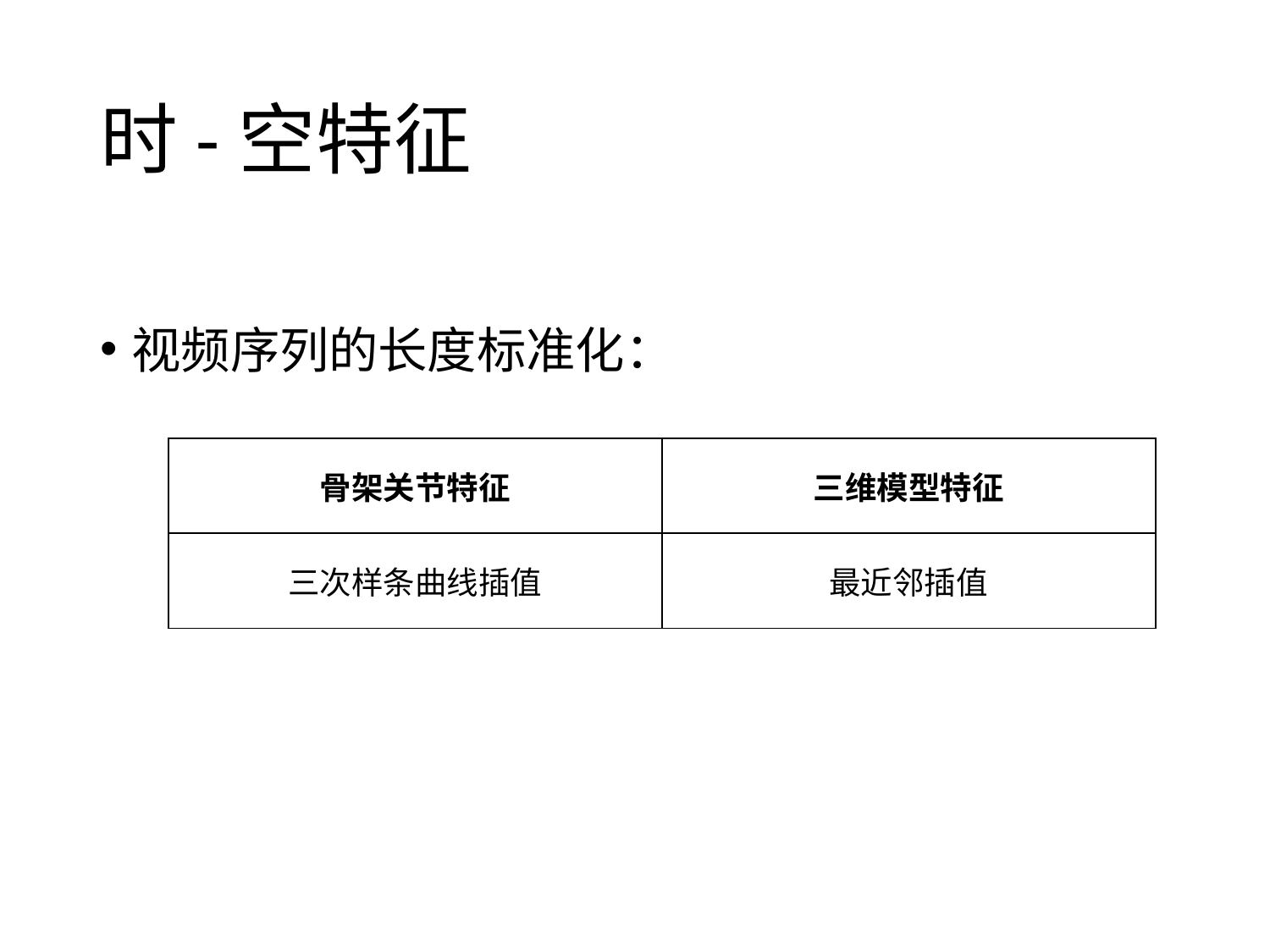

# 时-空特征
视频序列的长度标准化：

| 骨架关节特征 | 三维模型特征 |
| --- | --- |
| 三次样条曲线插值 | 最近邻插值 |